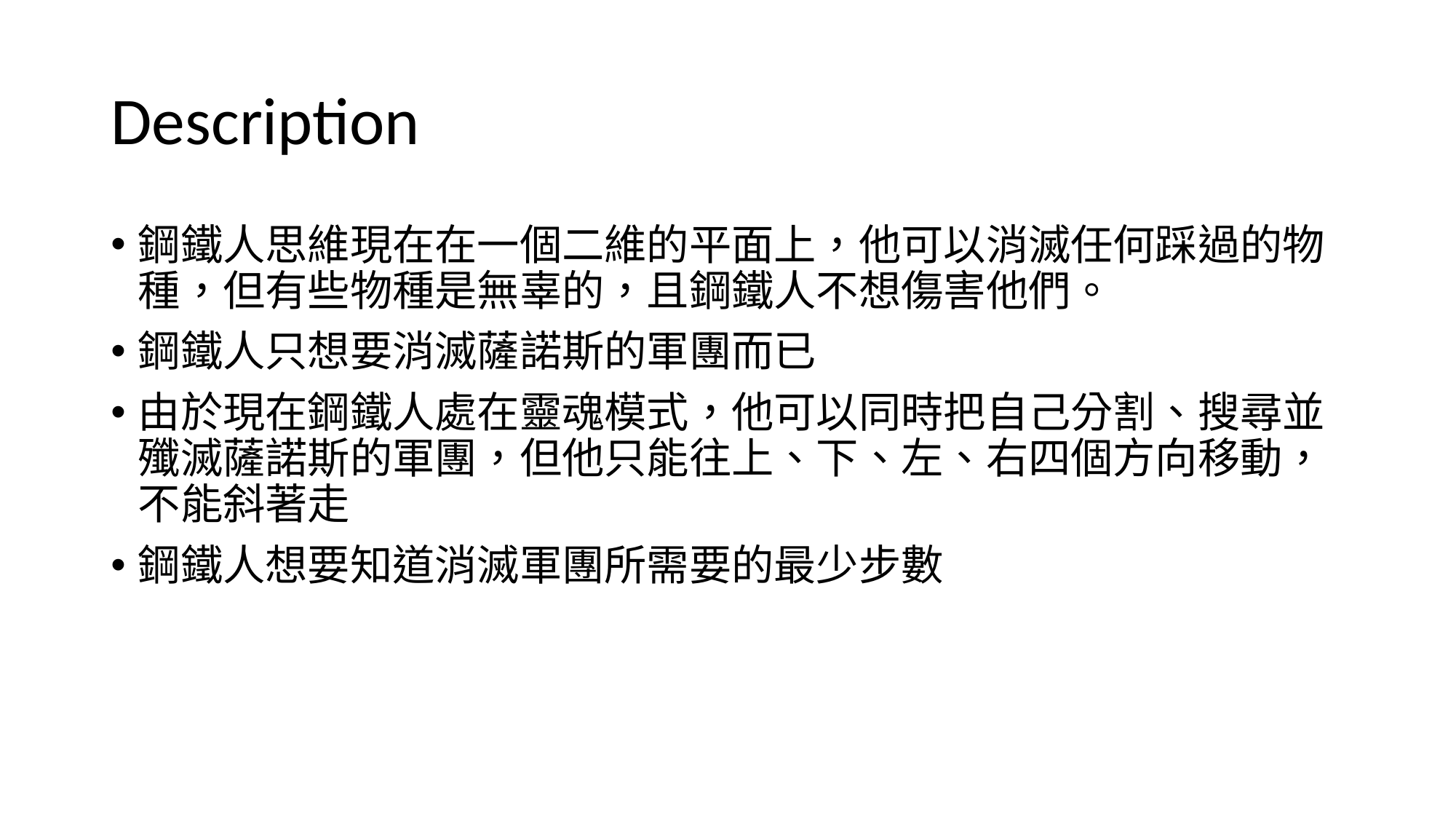

# Description
鋼鐵人思維現在在一個二維的平面上，他可以消滅任何踩過的物種，但有些物種是無辜的，且鋼鐵人不想傷害他們。
鋼鐵人只想要消滅薩諾斯的軍團而已
由於現在鋼鐵人處在靈魂模式，他可以同時把自己分割、搜尋並殲滅薩諾斯的軍團，但他只能往上、下、左、右四個方向移動，不能斜著走
鋼鐵人想要知道消滅軍團所需要的最少步數